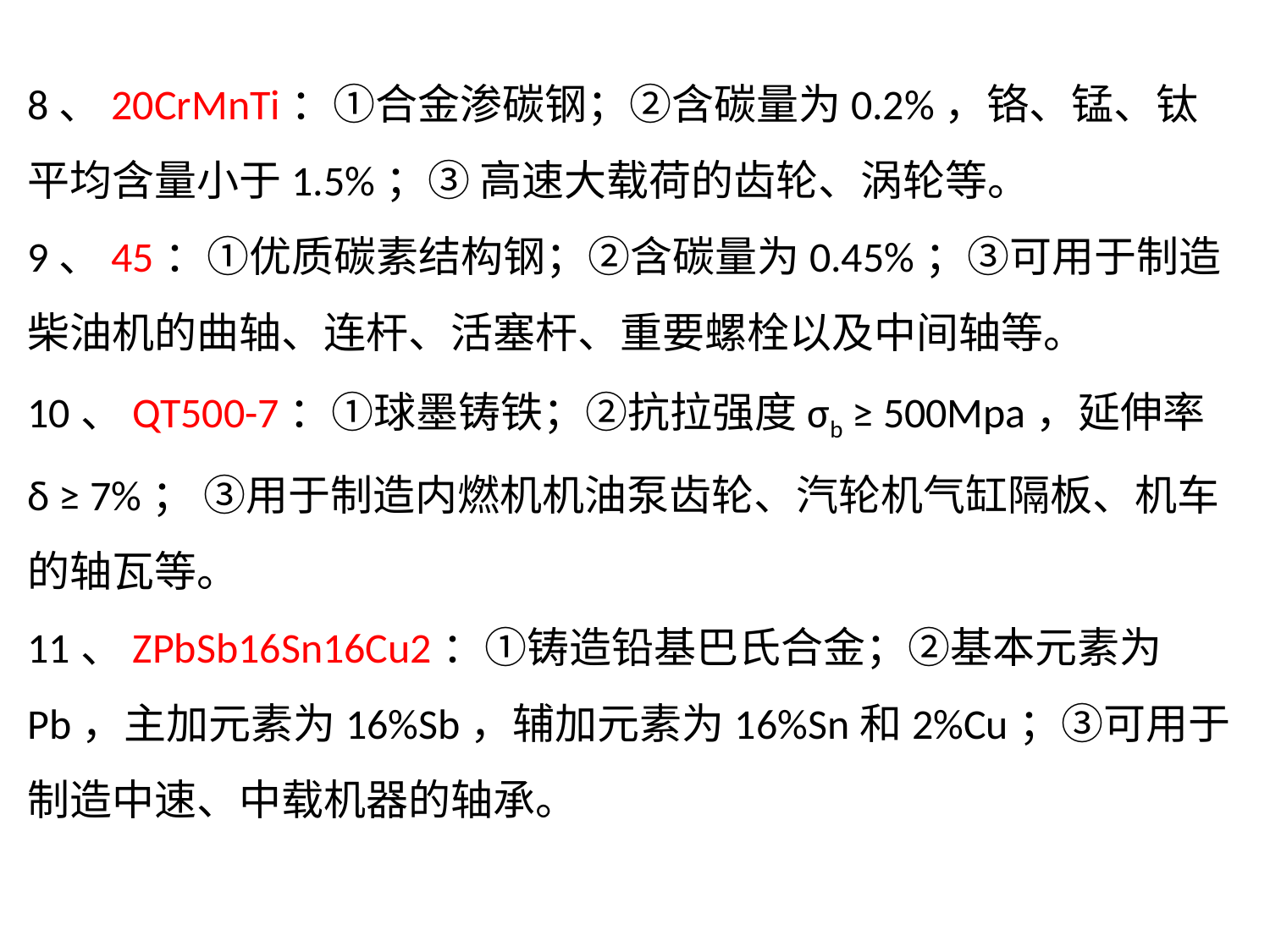

8、20CrMnTi：①合金渗碳钢；②含碳量为0.2%，铬、锰、钛平均含量小于1.5%；③ 高速大载荷的齿轮、涡轮等。
9、45：①优质碳素结构钢；②含碳量为0.45%；③可用于制造柴油机的曲轴、连杆、活塞杆、重要螺栓以及中间轴等。
10、QT500-7：①球墨铸铁；②抗拉强度σb ≥ 500Mpa，延伸率δ ≥ 7%； ③用于制造内燃机机油泵齿轮、汽轮机气缸隔板、机车的轴瓦等。
11、ZPbSb16Sn16Cu2：①铸造铅基巴氏合金；②基本元素为Pb，主加元素为16%Sb，辅加元素为16%Sn和2%Cu；③可用于制造中速、中载机器的轴承。